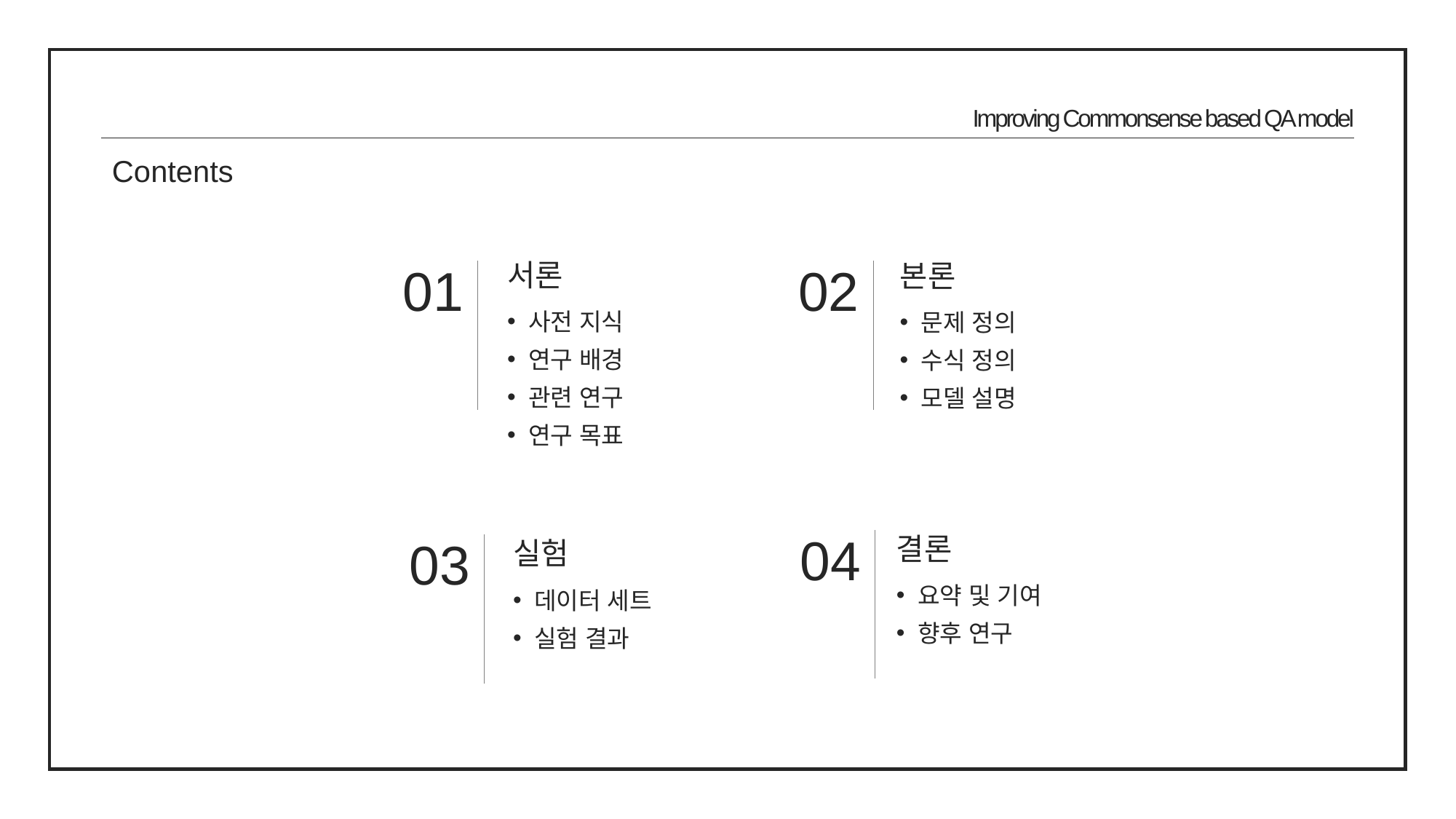

Improving Commonsense based QA model
Contents
01
서론
사전 지식
연구 배경
관련 연구
연구 목표
02
본론
문제 정의
수식 정의
모델 설명
04
결론
요약 및 기여
향후 연구
03
실험
데이터 세트
실험 결과